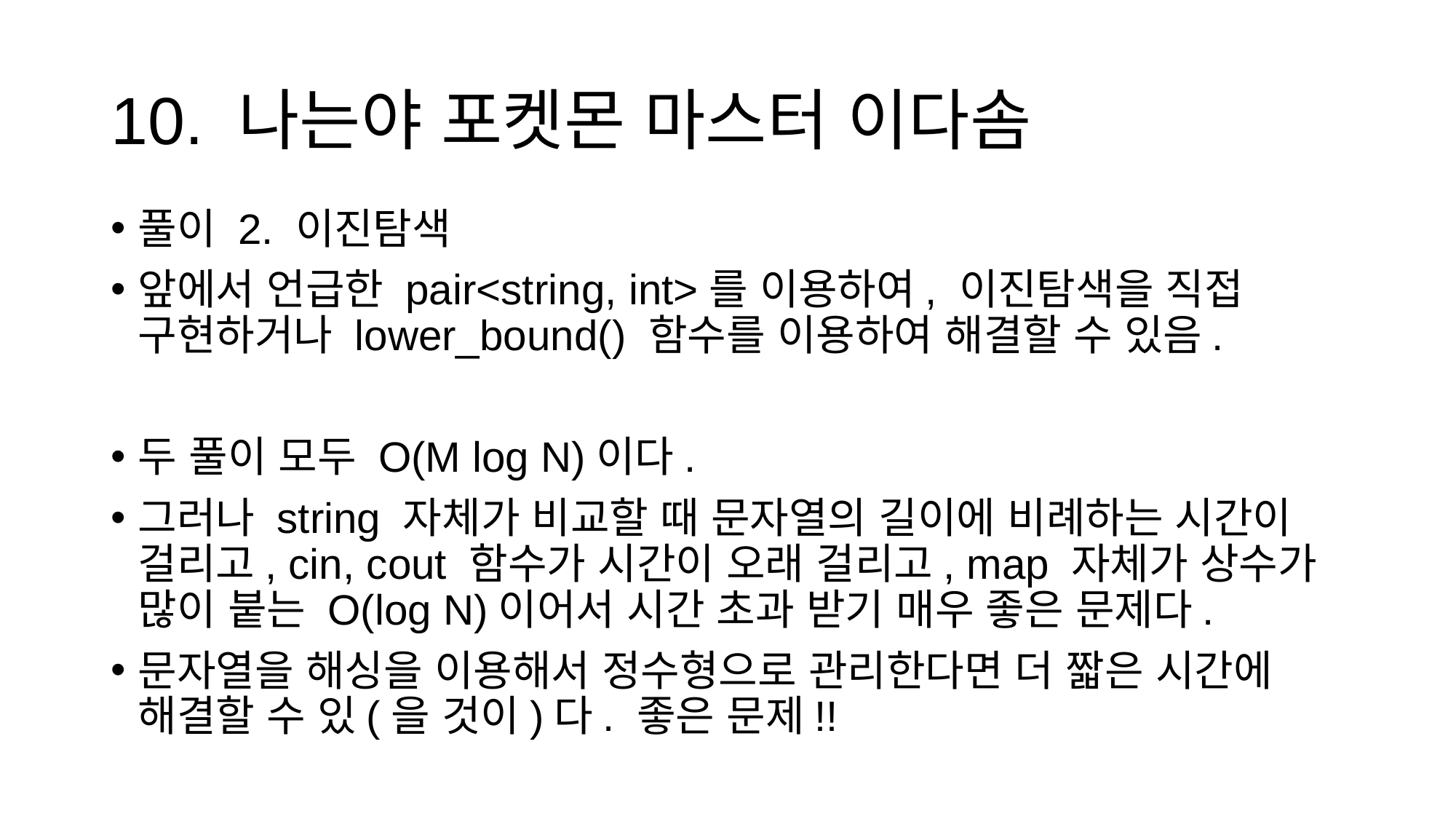

# 10. 나는야 포켓몬 마스터 이다솜
풀이 2. 이진탐색
앞에서 언급한 pair<string, int>를 이용하여, 이진탐색을 직접 구현하거나 lower_bound() 함수를 이용하여 해결할 수 있음.

두 풀이 모두 O(M log N)이다.
그러나 string 자체가 비교할 때 문자열의 길이에 비례하는 시간이 걸리고, cin, cout 함수가 시간이 오래 걸리고, map 자체가 상수가 많이 붙는 O(log N)이어서 시간 초과 받기 매우 좋은 문제다.
문자열을 해싱을 이용해서 정수형으로 관리한다면 더 짧은 시간에 해결할 수 있(을 것이)다. 좋은 문제!!